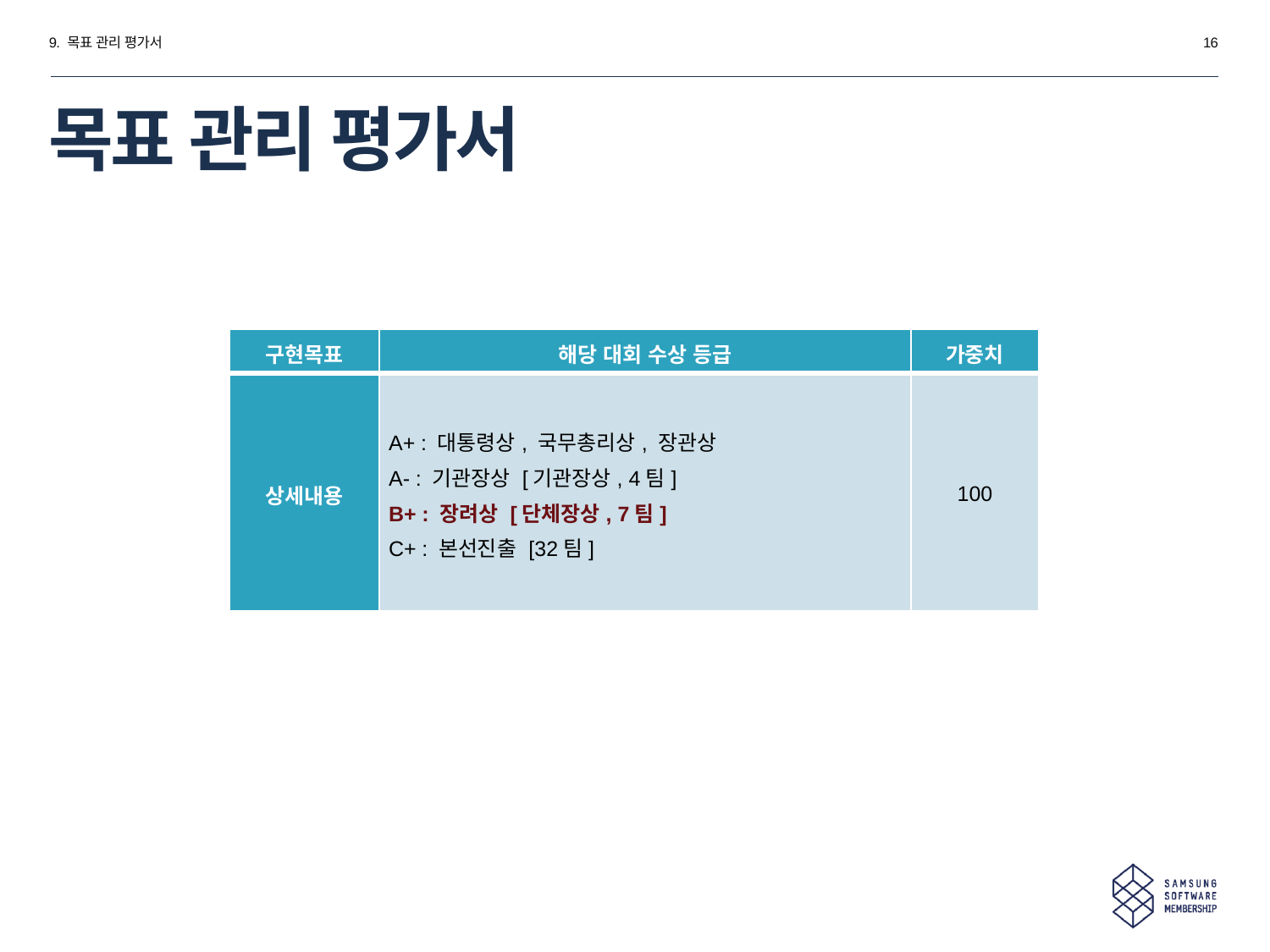

9. 목표 관리 평가서
16
# 목표 관리 평가서
| 구현목표 | 해당 대회 수상 등급 | 가중치 |
| --- | --- | --- |
| 상세내용 | A+ : 대통령상, 국무총리상, 장관상 A- : 기관장상 [기관장상, 4팀] B+ : 장려상 [단체장상, 7팀] C+ : 본선진출 [32팀] | 100 |